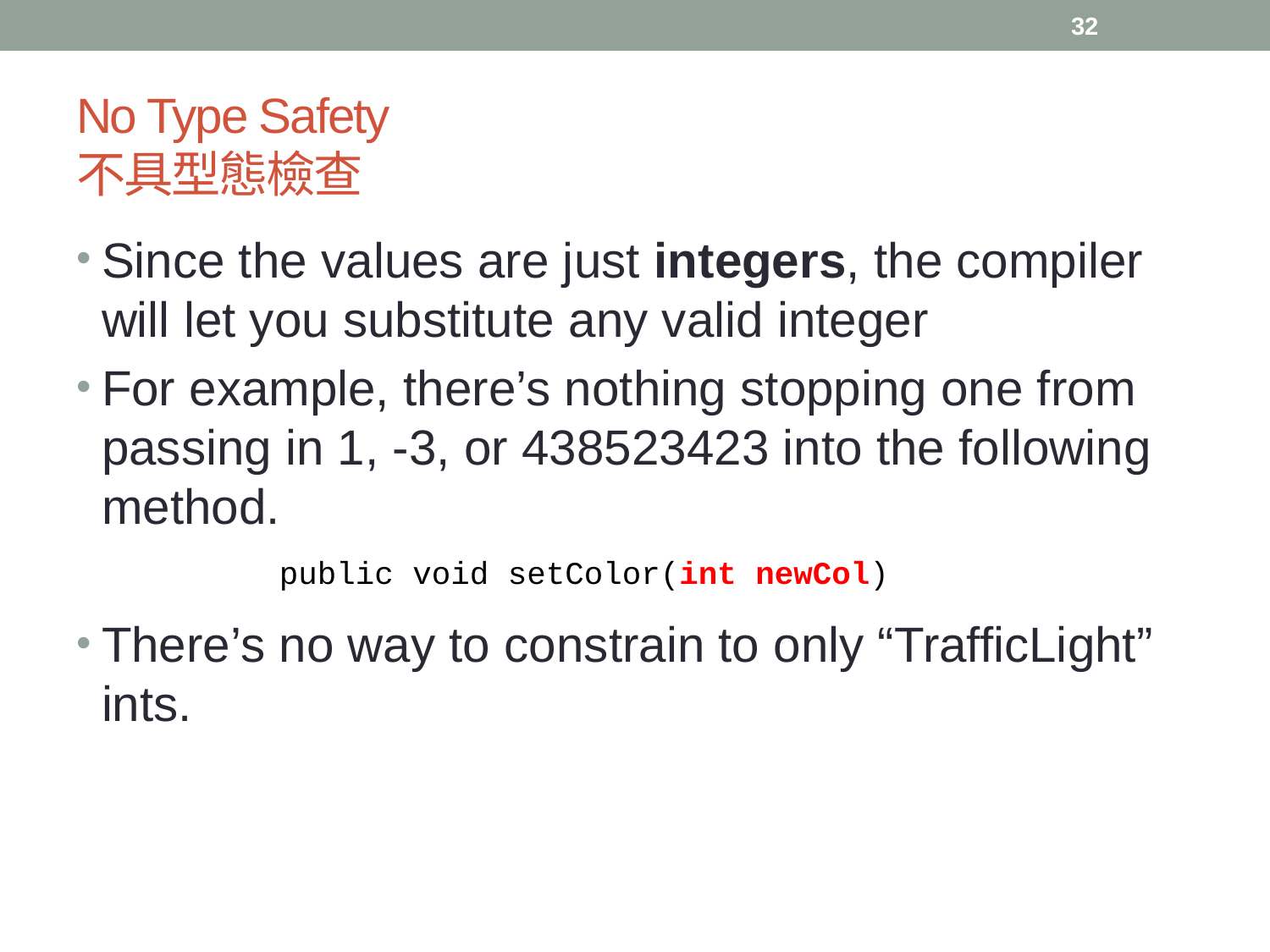

32
# No Type Safety 不具型態檢查
Since the values are just integers, the compiler will let you substitute any valid integer
For example, there’s nothing stopping one from passing in 1, -3, or 438523423 into the following method.

There’s no way to constrain to only “TrafficLight” ints.

public void setColor(int newCol)